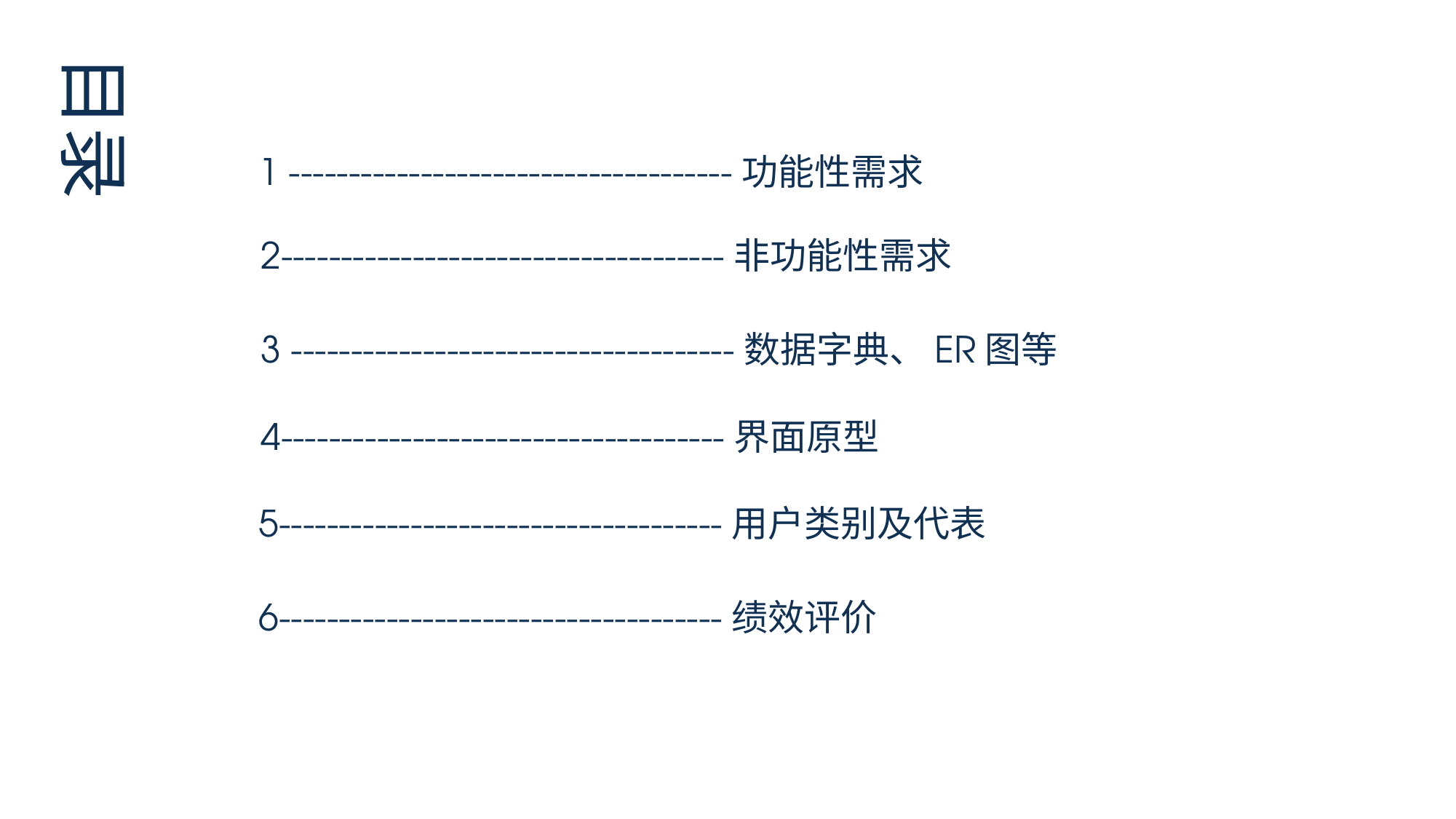

目录
1 -------------------------------------功能性需求
2-------------------------------------非功能性需求
3 -------------------------------------数据字典、ER图等
4-------------------------------------界面原型
5-------------------------------------用户类别及代表
6-------------------------------------绩效评价